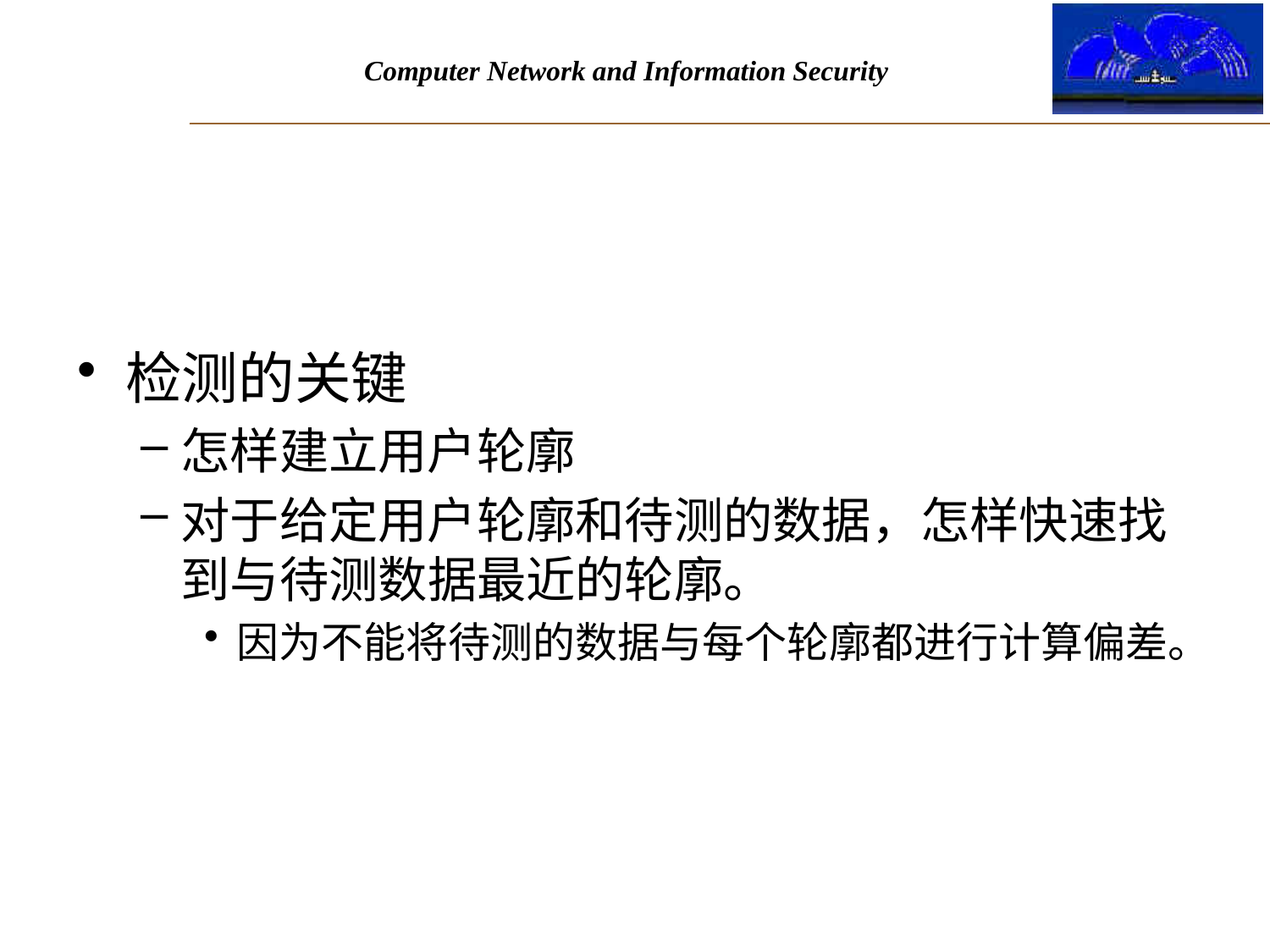

#
检测的关键
怎样建立用户轮廓
对于给定用户轮廓和待测的数据，怎样快速找到与待测数据最近的轮廓。
因为不能将待测的数据与每个轮廓都进行计算偏差。